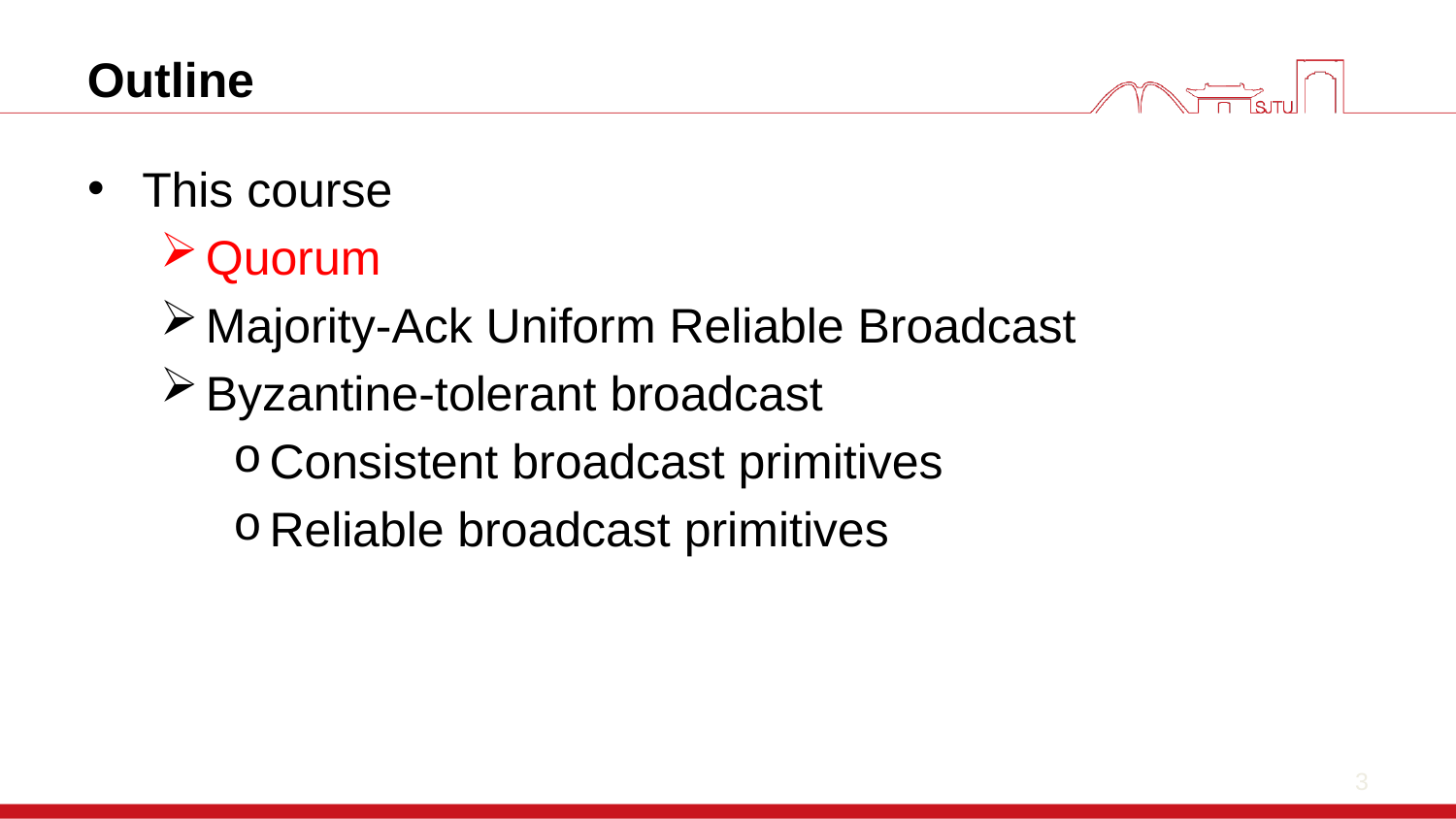

3
# Outline
This course
Quorum
Majority-Ack Uniform Reliable Broadcast
Byzantine-tolerant broadcast
Consistent broadcast primitives
Reliable broadcast primitives

高能预警！
	高能预警！
		高能预警！
 											开始了！			开始了！					核能预警！

	核能预警！